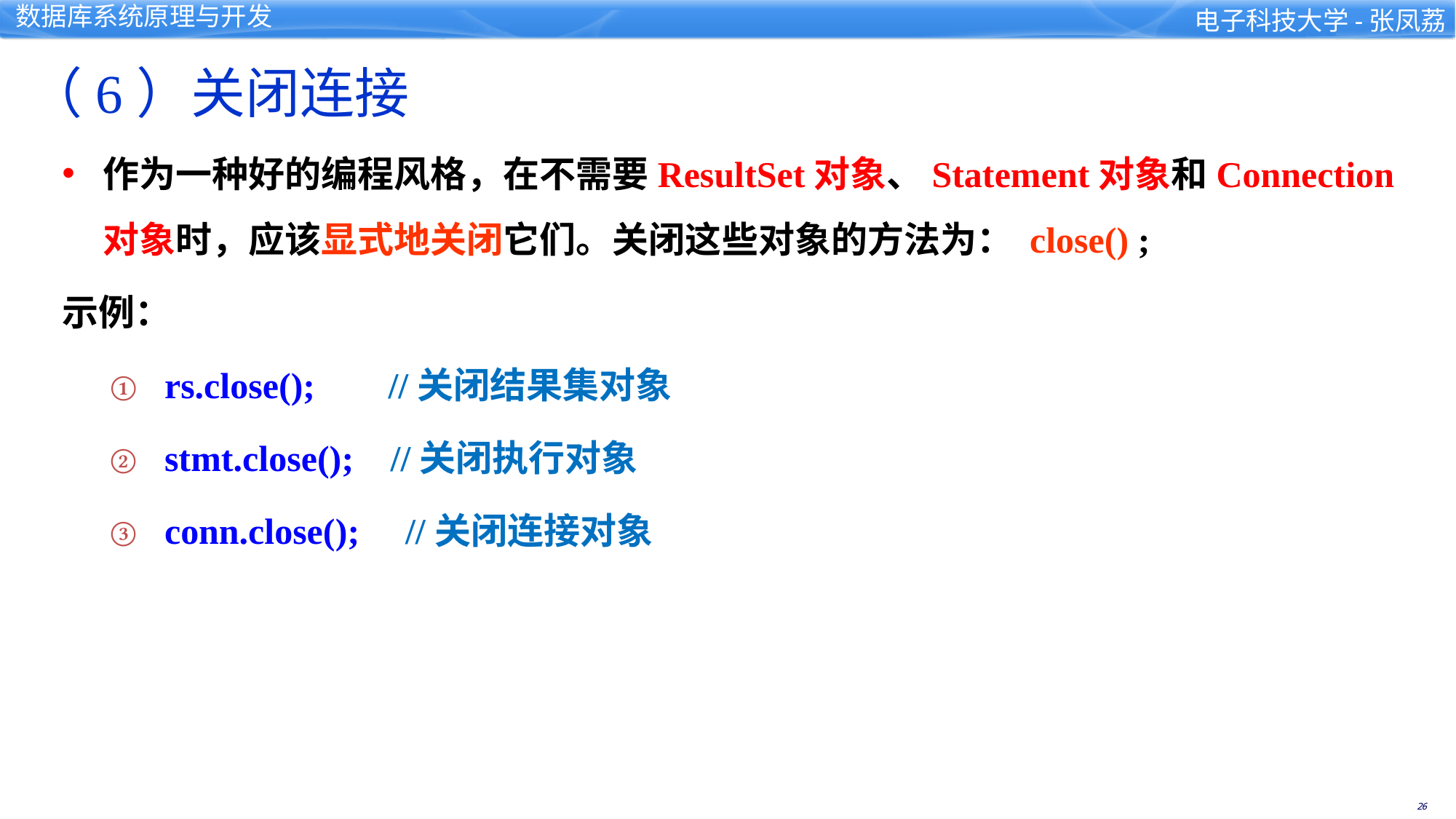

（6）关闭连接
作为一种好的编程风格，在不需要ResultSet对象、Statement对象和Connection对象时，应该显式地关闭它们。关闭这些对象的方法为： close() ;
示例：
rs.close();        //关闭结果集对象
stmt.close();    //关闭执行对象
conn.close();     //关闭连接对象